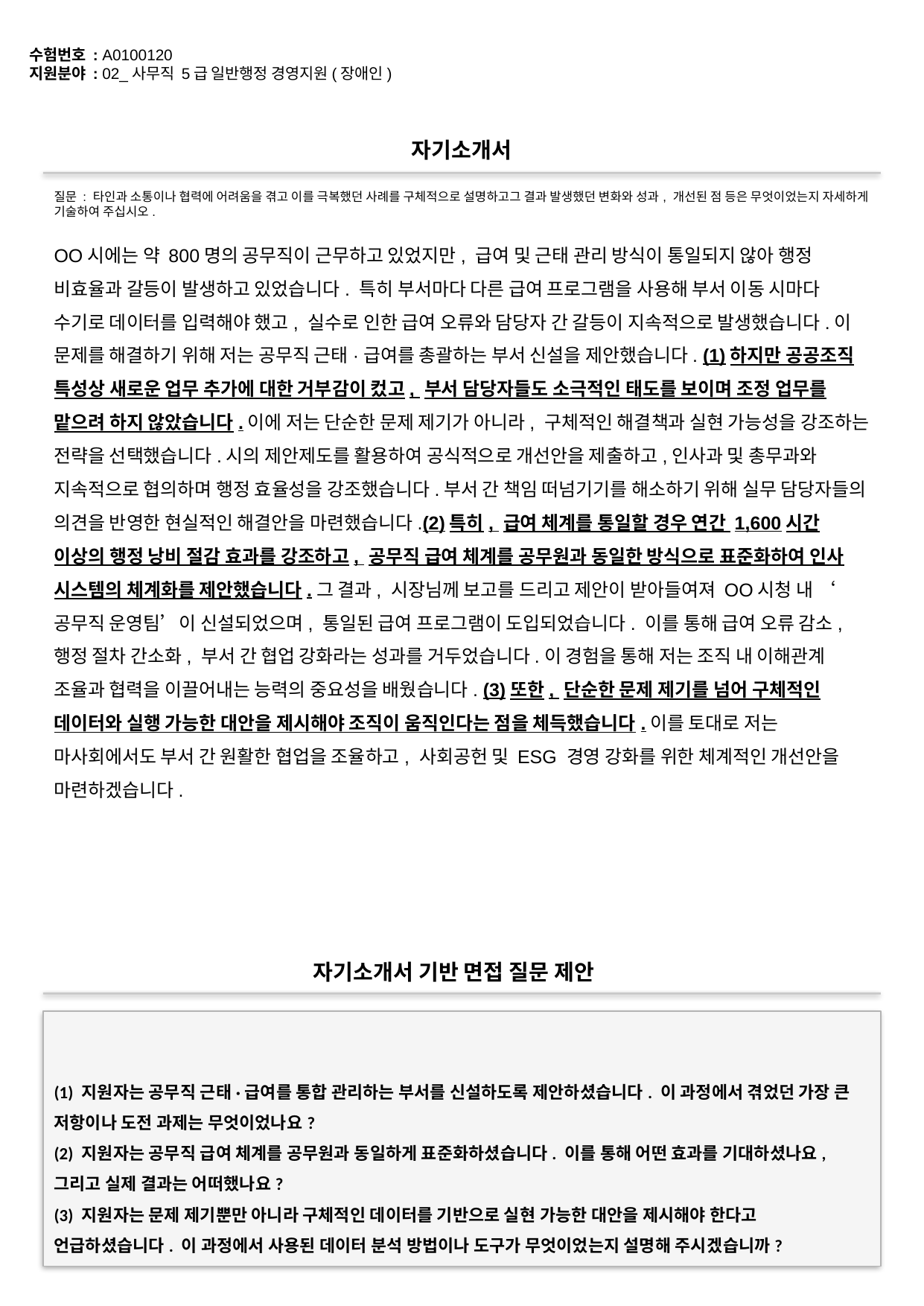

수험번호 : A0100120
지원분야 : 02_사무직 5급 일반행정 경영지원(장애인)
#

자기소개서

질문 : 타인과 소통이나 협력에 어려움을 겪고 이를 극복했던 사례를 구체적으로 설명하고그 결과 발생했던 변화와 성과, 개선된 점 등은 무엇이었는지 자세하게 기술하여 주십시오.

OO시에는 약 800명의 공무직이 근무하고 있었지만, 급여 및 근태 관리 방식이 통일되지 않아 행정 비효율과 갈등이 발생하고 있었습니다. 특히 부서마다 다른 급여 프로그램을 사용해 부서 이동 시마다 수기로 데이터를 입력해야 했고, 실수로 인한 급여 오류와 담당자 간 갈등이 지속적으로 발생했습니다.이 문제를 해결하기 위해 저는 공무직 근태·급여를 총괄하는 부서 신설을 제안했습니다. (1)하지만 공공조직 특성상 새로운 업무 추가에 대한 거부감이 컸고, 부서 담당자들도 소극적인 태도를 보이며 조정 업무를 맡으려 하지 않았습니다.이에 저는 단순한 문제 제기가 아니라, 구체적인 해결책과 실현 가능성을 강조하는 전략을 선택했습니다.시의 제안제도를 활용하여 공식적으로 개선안을 제출하고,인사과 및 총무과와 지속적으로 협의하며 행정 효율성을 강조했습니다.부서 간 책임 떠넘기기를 해소하기 위해 실무 담당자들의 의견을 반영한 현실적인 해결안을 마련했습니다.(2)특히, 급여 체계를 통일할 경우 연간 1,600시간 이상의 행정 낭비 절감 효과를 강조하고, 공무직 급여 체계를 공무원과 동일한 방식으로 표준화하여 인사 시스템의 체계화를 제안했습니다.그 결과, 시장님께 보고를 드리고 제안이 받아들여져 OO시청 내 ‘공무직 운영팀’이 신설되었으며, 통일된 급여 프로그램이 도입되었습니다. 이를 통해 급여 오류 감소, 행정 절차 간소화, 부서 간 협업 강화라는 성과를 거두었습니다.이 경험을 통해 저는 조직 내 이해관계 조율과 협력을 이끌어내는 능력의 중요성을 배웠습니다. (3)또한, 단순한 문제 제기를 넘어 구체적인 데이터와 실행 가능한 대안을 제시해야 조직이 움직인다는 점을 체득했습니다.이를 토대로 저는 마사회에서도 부서 간 원활한 협업을 조율하고, 사회공헌 및 ESG 경영 강화를 위한 체계적인 개선안을 마련하겠습니다.

자기소개서 기반 면접 질문 제안

(1) 지원자는 공무직 근태·급여를 통합 관리하는 부서를 신설하도록 제안하셨습니다. 이 과정에서 겪었던 가장 큰 저항이나 도전 과제는 무엇이었나요?
(2) 지원자는 공무직 급여 체계를 공무원과 동일하게 표준화하셨습니다. 이를 통해 어떤 효과를 기대하셨나요, 그리고 실제 결과는 어떠했나요?
(3) 지원자는 문제 제기뿐만 아니라 구체적인 데이터를 기반으로 실현 가능한 대안을 제시해야 한다고 언급하셨습니다. 이 과정에서 사용된 데이터 분석 방법이나 도구가 무엇이었는지 설명해 주시겠습니까?